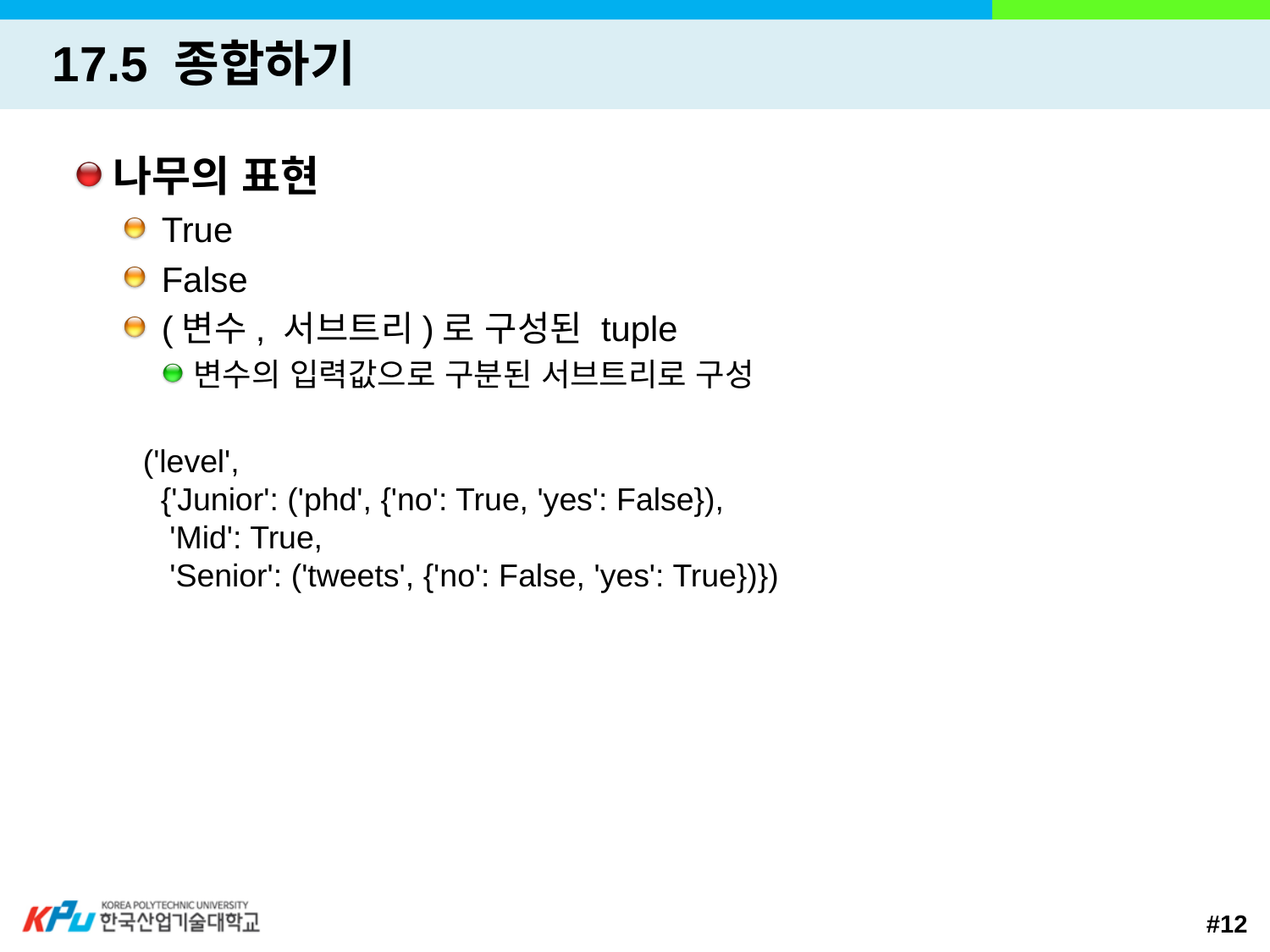

# 17.5 종합하기
나무의 표현
True
False
(변수, 서브트리)로 구성된 tuple
변수의 입력값으로 구분된 서브트리로 구성

('level',
  {'Junior': ('phd', {'no': True, 'yes': False}),
   'Mid': True,
   'Senior': ('tweets', {'no': False, 'yes': True})})